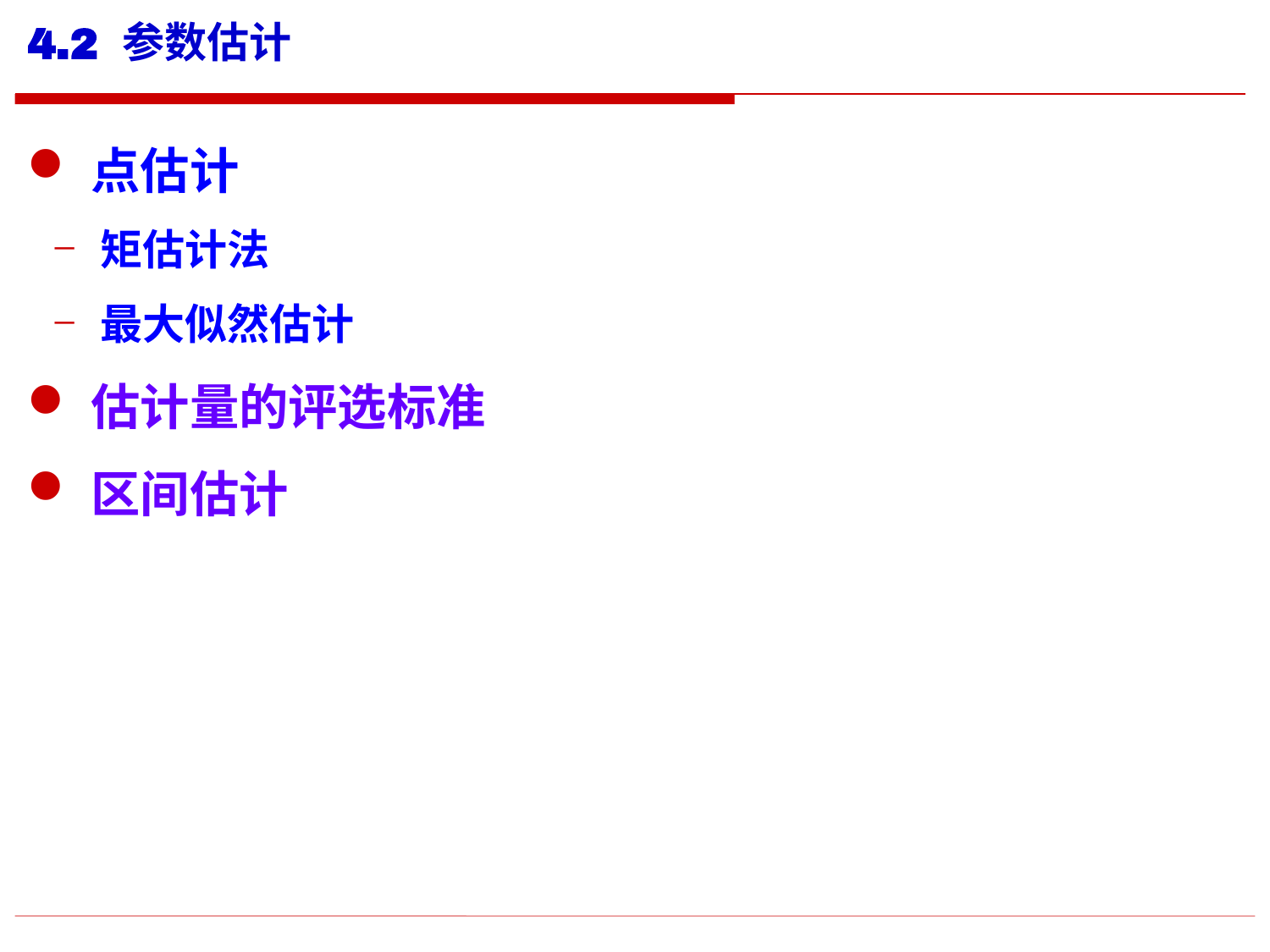

# 4.2 参数估计
点估计
矩估计法
最大似然估计
估计量的评选标准
区间估计